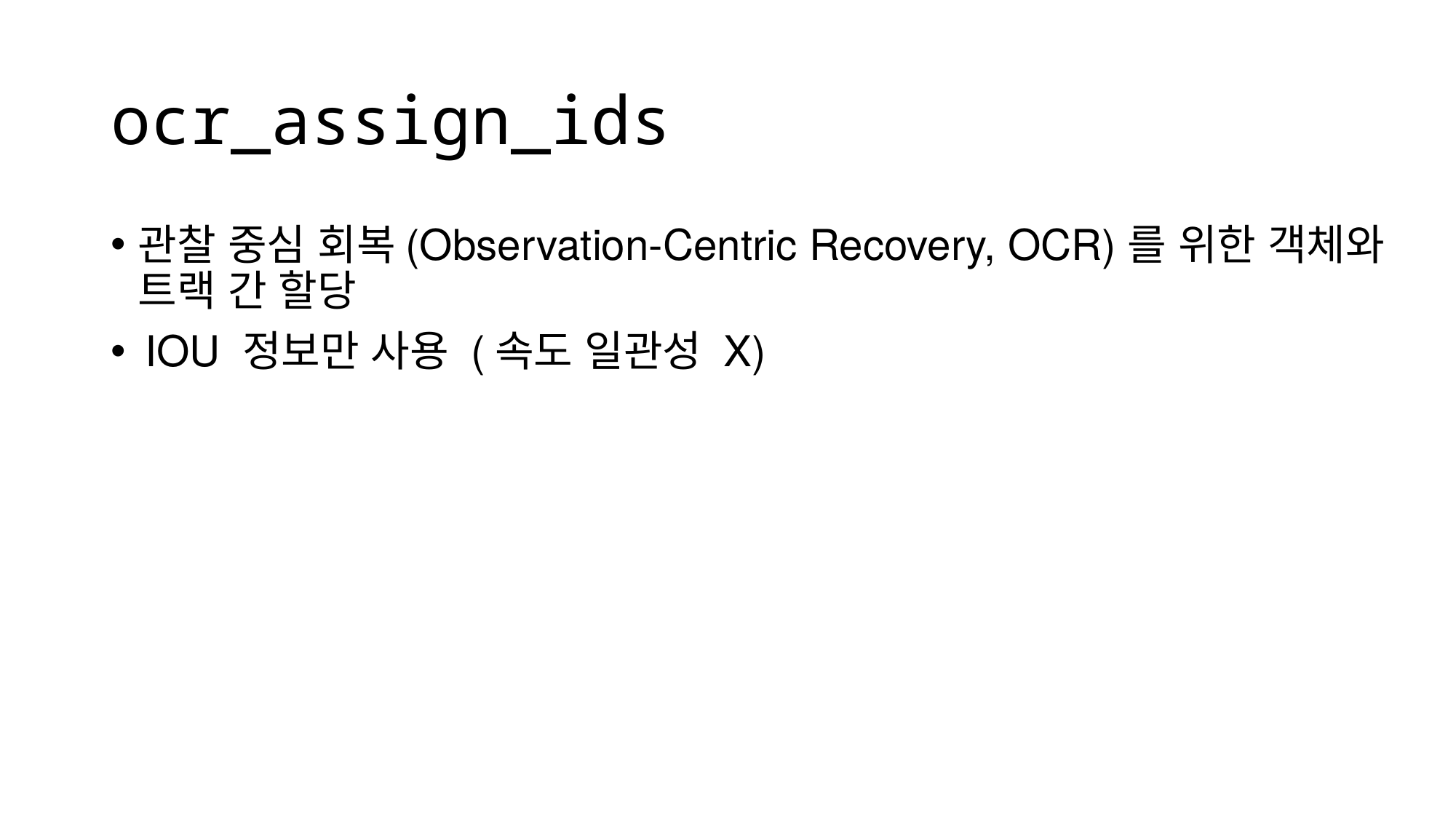

# ocr_assign_ids
관찰 중심 회복(Observation-Centric Recovery, OCR)를 위한 객체와 트랙 간 할당
IOU 정보만 사용 (속도 일관성 X)